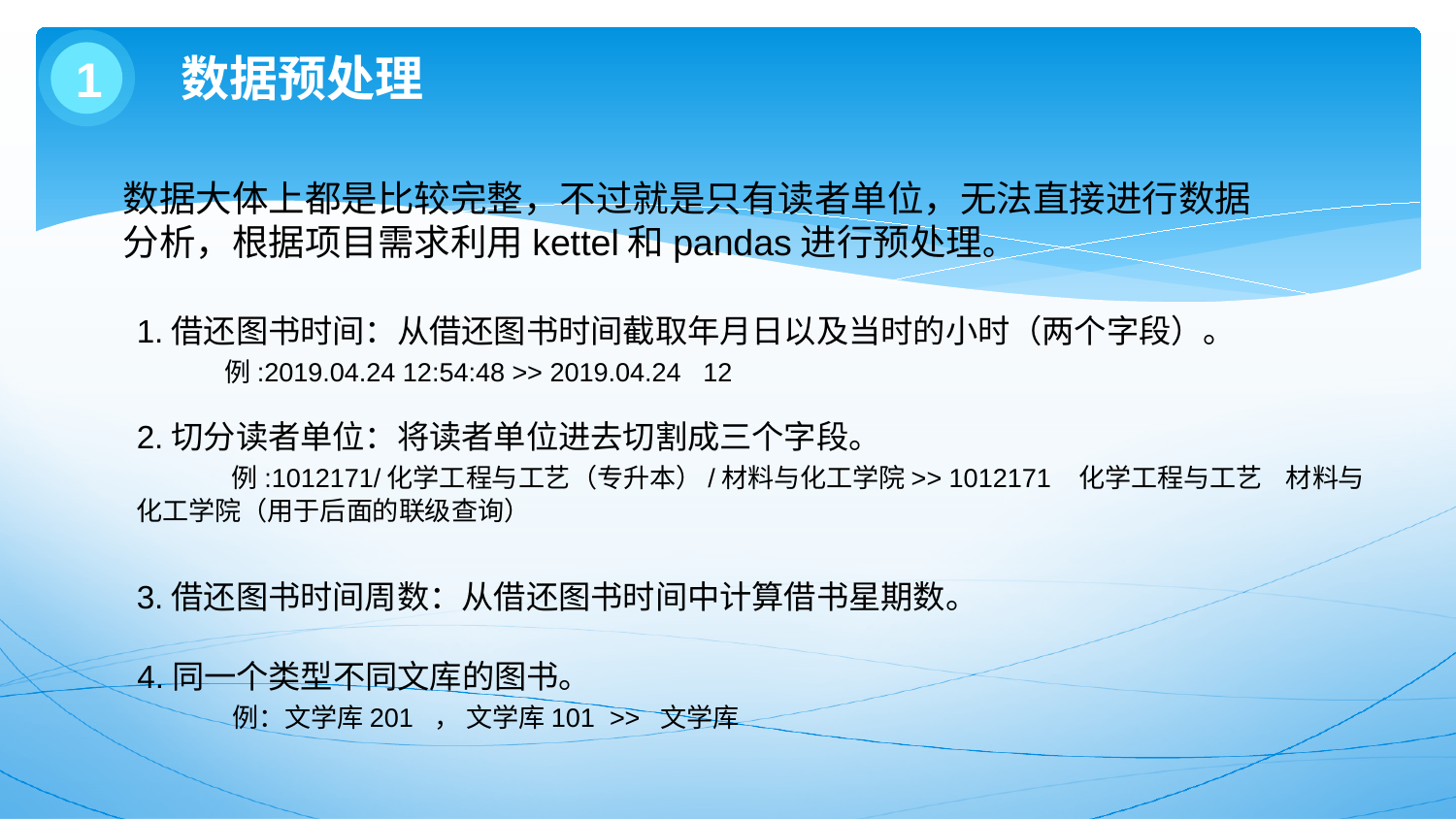

1
数据预处理
数据大体上都是比较完整，不过就是只有读者单位，无法直接进行数据分析，根据项目需求利用kettel和pandas进行预处理。
1.借还图书时间：从借还图书时间截取年月日以及当时的小时（两个字段）。
           例:2019.04.24 12:54:48 >> 2019.04.24   12

2.切分读者单位：将读者单位进去切割成三个字段。
            例:1012171/化学工程与工艺（专升本）/材料与化工学院>> 1012171   化学工程与工艺    材料与化工学院（用于后面的联级查询）
3.借还图书时间周数：从借还图书时间中计算借书星期数。
4.同一个类型不同文库的图书。
            例：文学库201  ， 文学库101  >>  文学库